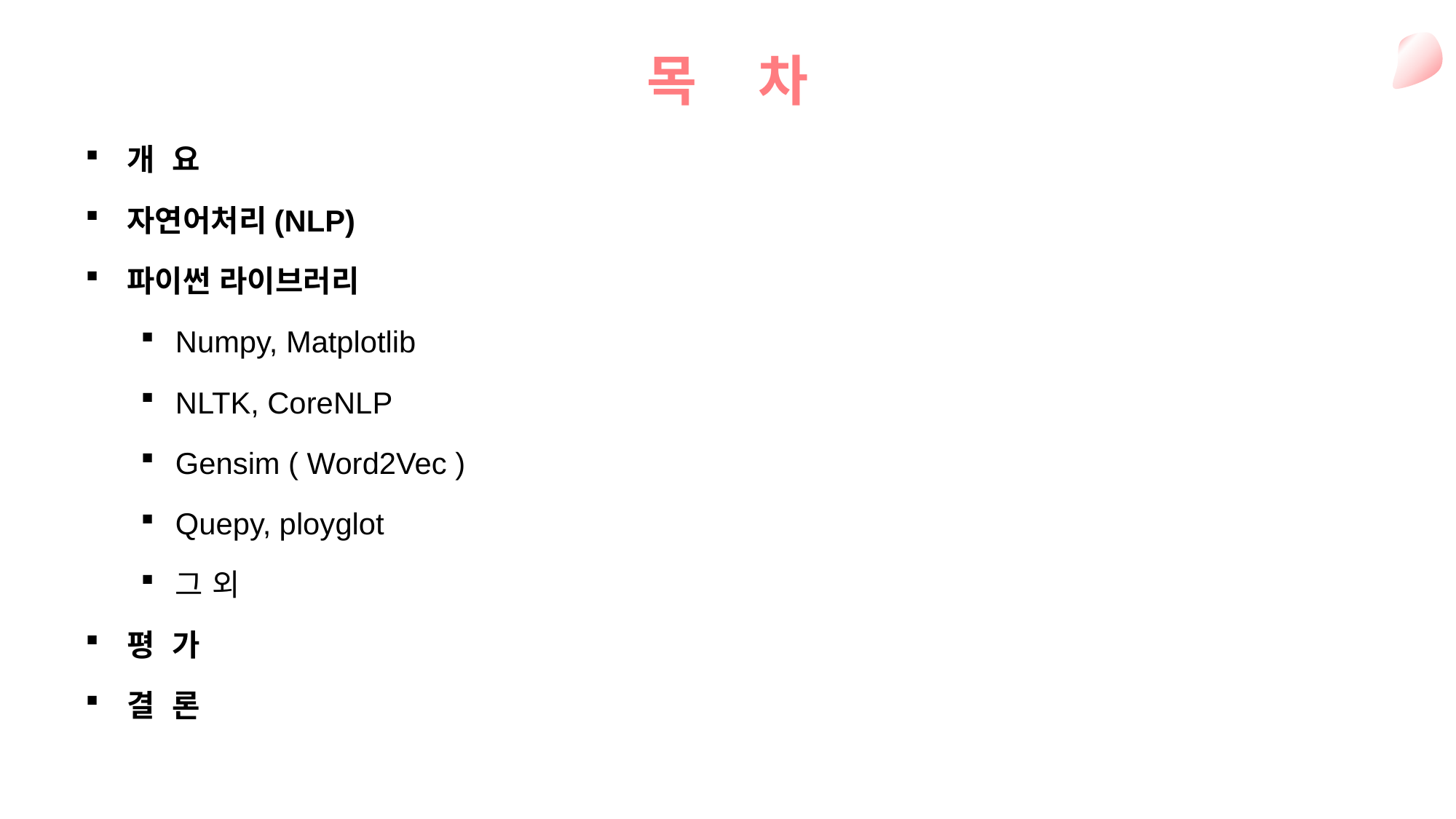

목    차
개  요
자연어처리(NLP)
파이썬 라이브러리
Numpy, Matplotlib
NLTK, CoreNLP
Gensim ( Word2Vec )
Quepy, ployglot
그 외
평  가
결  론